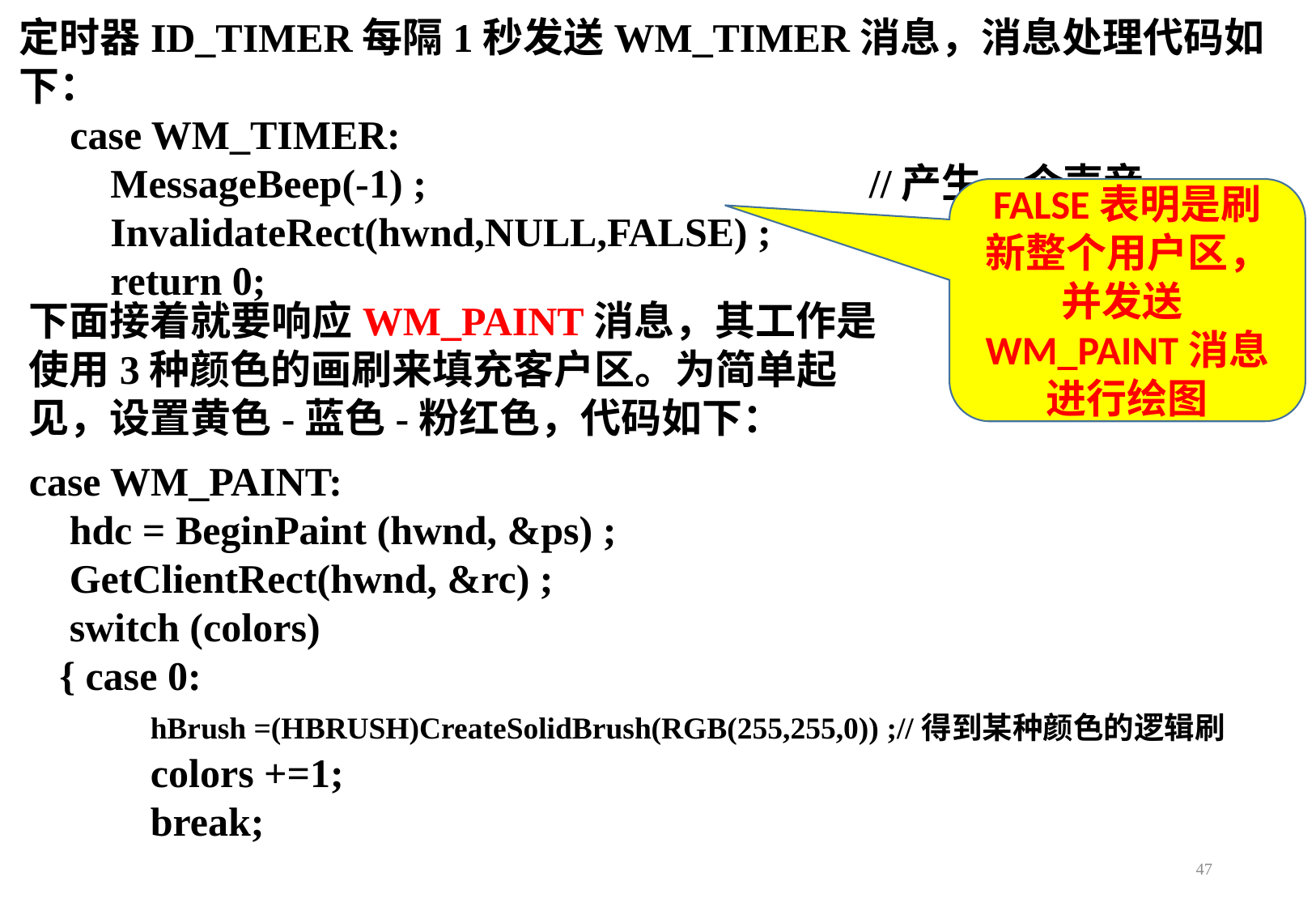

定时器ID_TIMER每隔1秒发送WM_TIMER消息，消息处理代码如下：
     case WM_TIMER:
         MessageBeep(-1) ;				//产生一个声音
         InvalidateRect(hwnd,NULL,FALSE) ;
         return 0;
FALSE表明是刷新整个用户区，并发送WM_PAINT消息进行绘图
下面接着就要响应WM_PAINT消息，其工作是使用3种颜色的画刷来填充客户区。为简单起见，设置黄色-蓝色-粉红色，代码如下：
case WM_PAINT:
    hdc = BeginPaint (hwnd, &ps) ;
    GetClientRect(hwnd, &rc) ;
    switch (colors)
   { case 0:
	hBrush =(HBRUSH)CreateSolidBrush(RGB(255,255,0)) ;//得到某种颜色的逻辑刷
	colors +=1;
	break;
47